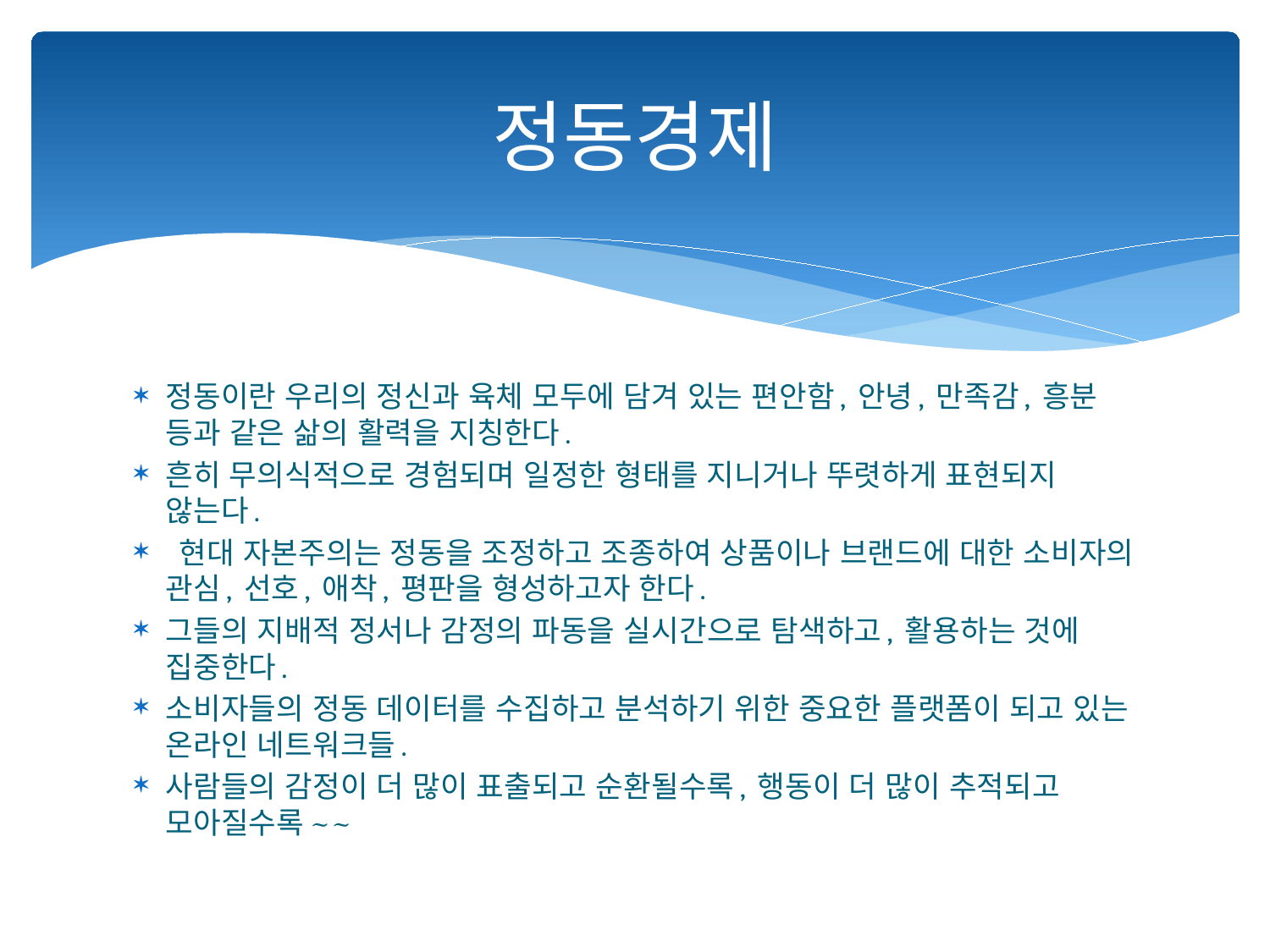

# 정동경제
정동이란 우리의 정신과 육체 모두에 담겨 있는 편안함, 안녕, 만족감, 흥분 등과 같은 삶의 활력을 지칭한다.
흔히 무의식적으로 경험되며 일정한 형태를 지니거나 뚜렷하게 표현되지 않는다.
 현대 자본주의는 정동을 조정하고 조종하여 상품이나 브랜드에 대한 소비자의 관심, 선호, 애착, 평판을 형성하고자 한다.
그들의 지배적 정서나 감정의 파동을 실시간으로 탐색하고, 활용하는 것에 집중한다.
소비자들의 정동 데이터를 수집하고 분석하기 위한 중요한 플랫폼이 되고 있는 온라인 네트워크들.
사람들의 감정이 더 많이 표출되고 순환될수록, 행동이 더 많이 추적되고 모아질수록~~